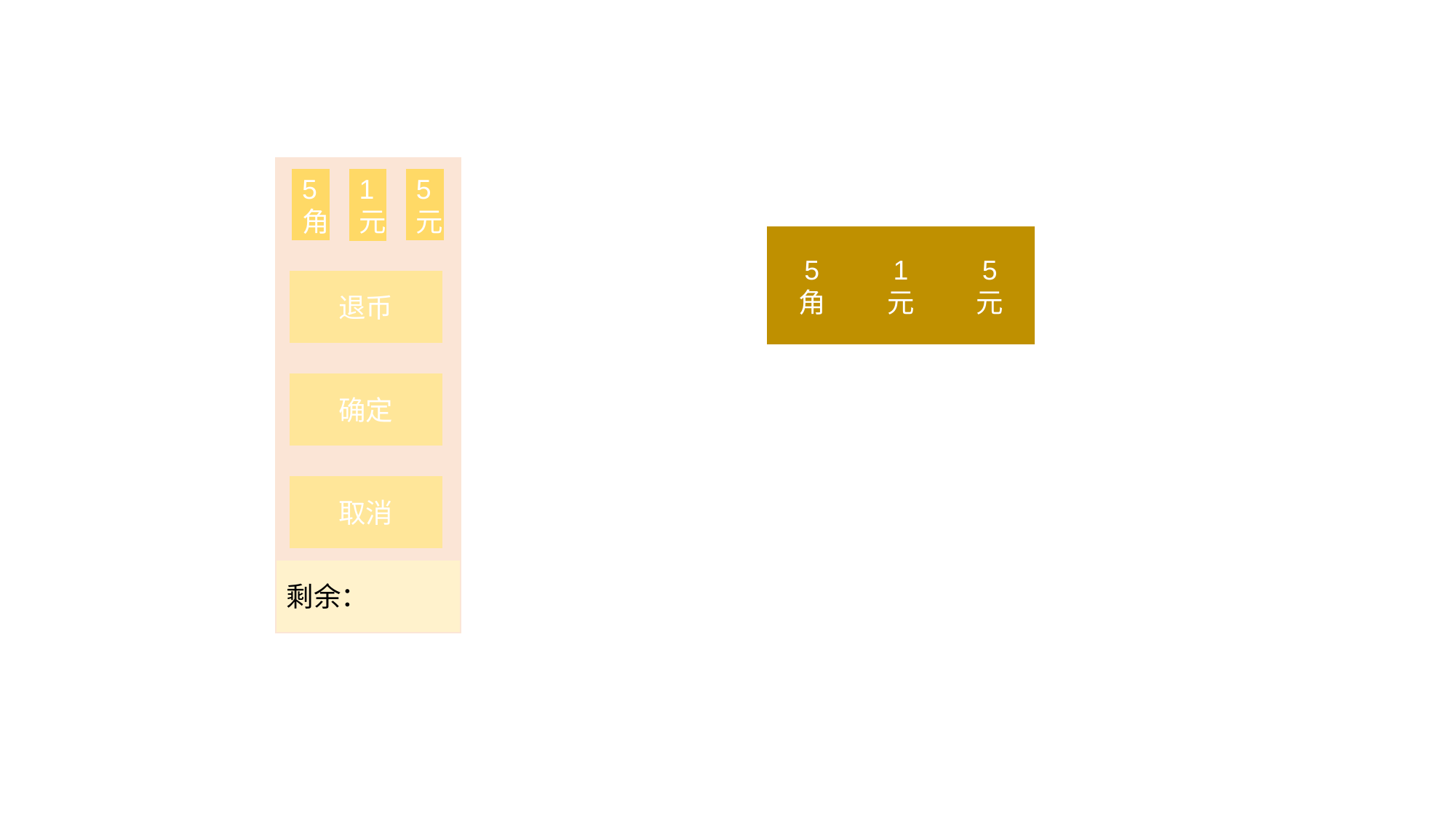

5元
5角
1元

退币
确定
取消

剩余：
1
元
5
元
5
角